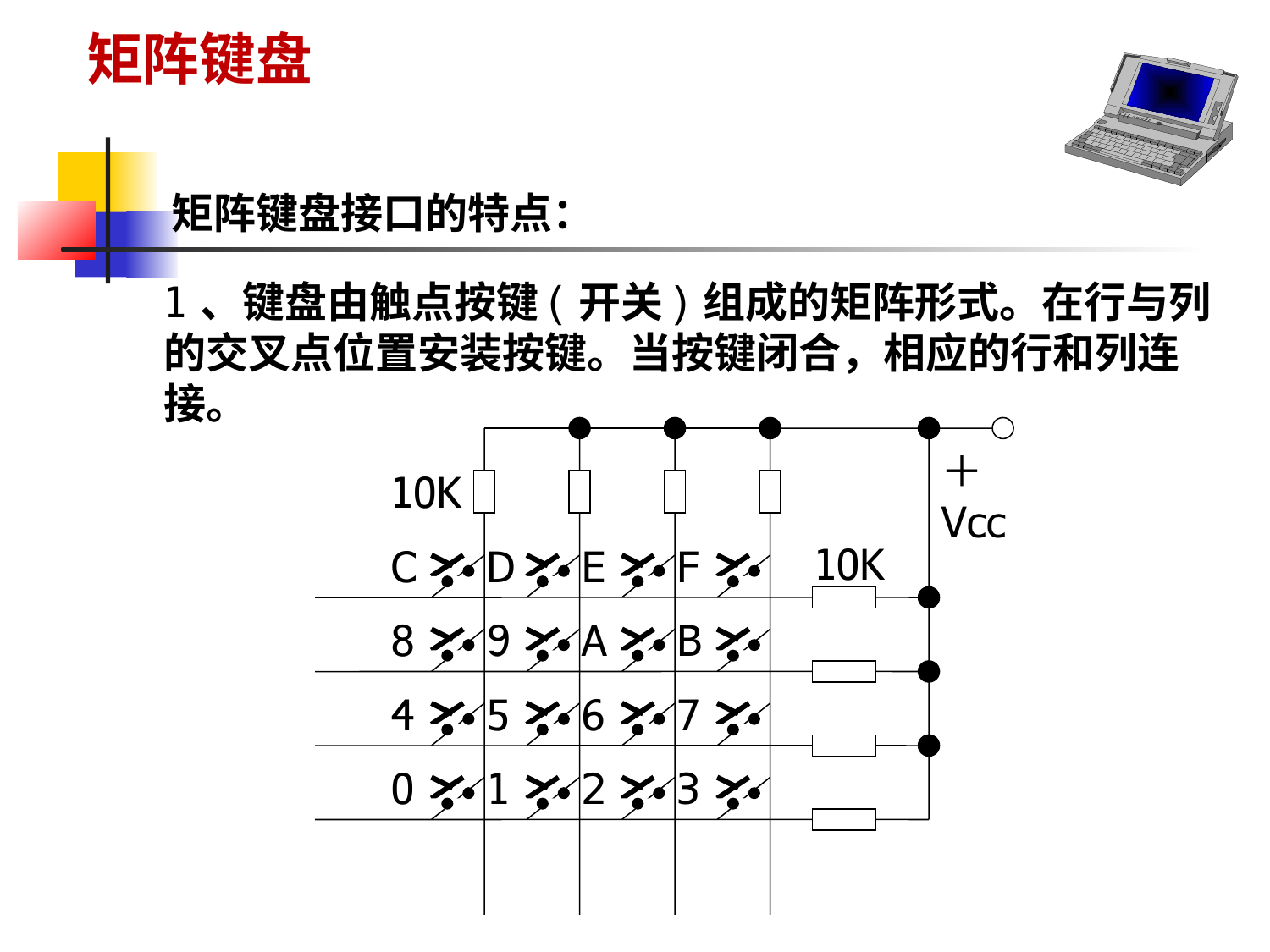

矩阵键盘
矩阵键盘接口的特点：
1、键盘由触点按键(开关)组成的矩阵形式。在行与列的交叉点位置安装按键。当按键闭合，相应的行和列连接。

＋Vcc
10K

10K
C
D
E
F

8
9
A
B

4
5
6
7

0
1
2
3